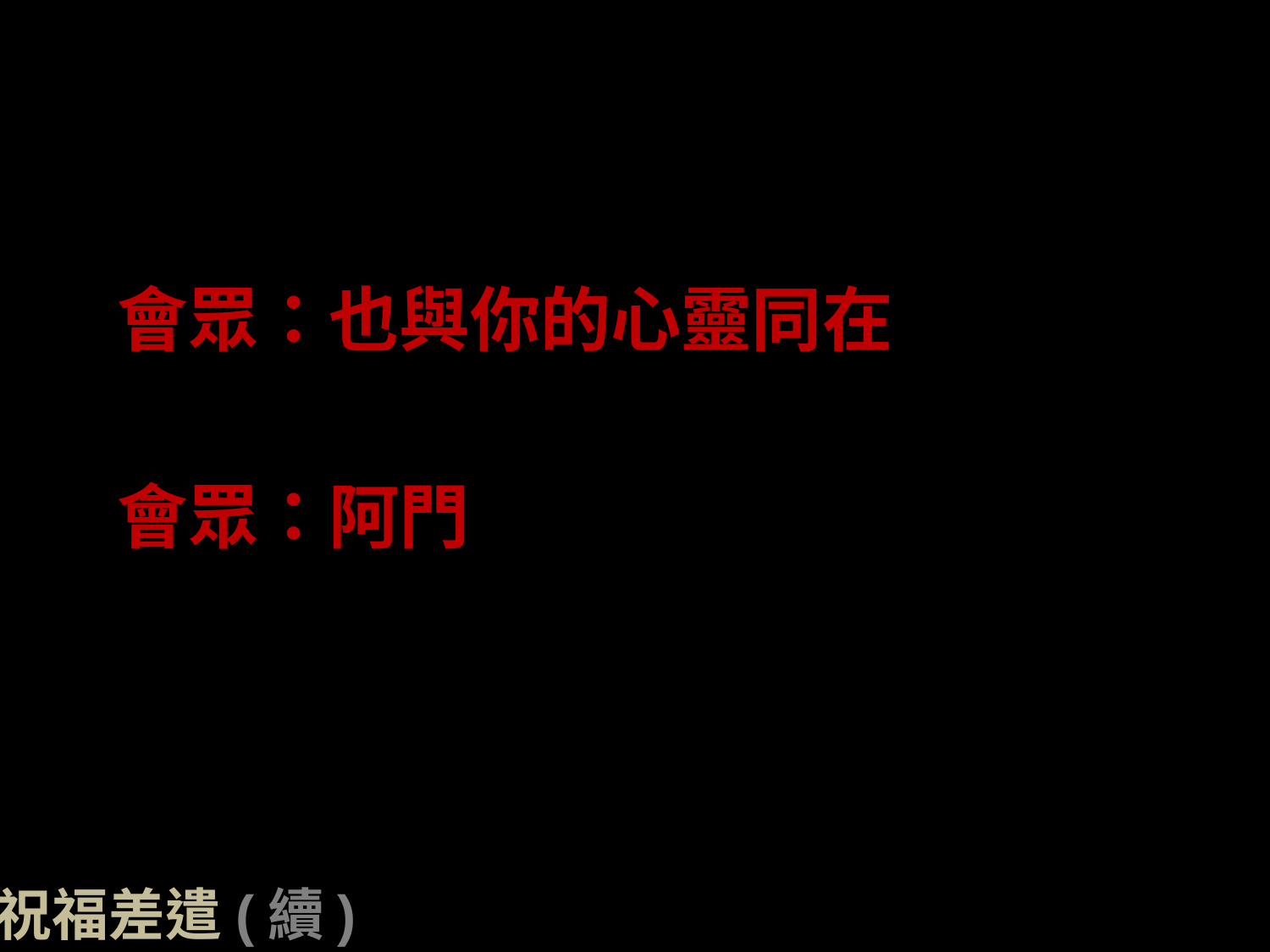

主禮者：願主與你們同在
會眾：也與你的心靈同在
主禮者：阿門
會眾：阿門
祝福差遣(續)